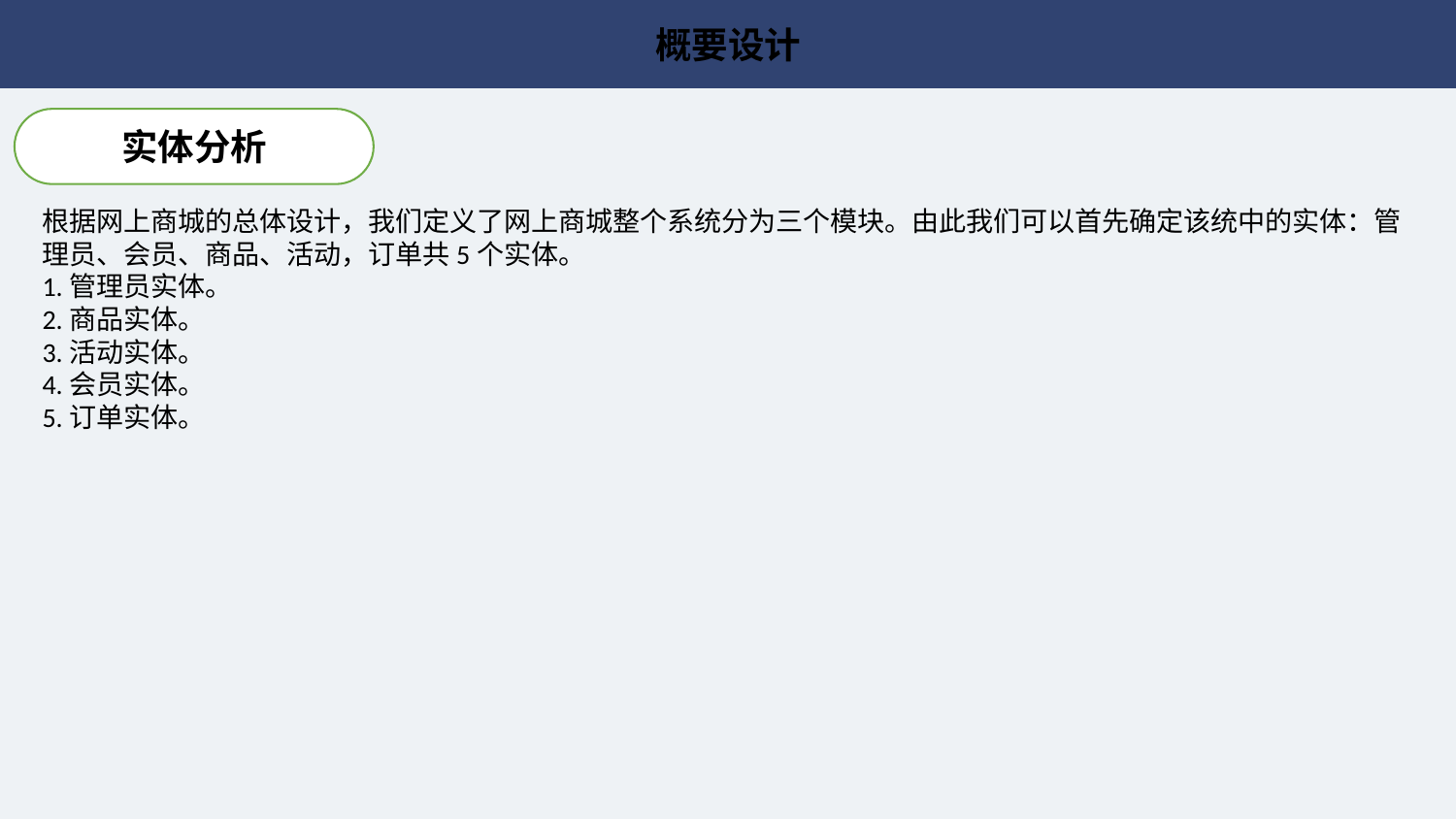

概要设计
实体分析
根据网上商城的总体设计，我们定义了网上商城整个系统分为三个模块。由此我们可以首先确定该统中的实体：管理员、会员、商品、活动，订单共5个实体。
1.管理员实体。
2.商品实体。
3.活动实体。
4.会员实体。
5.订单实体。